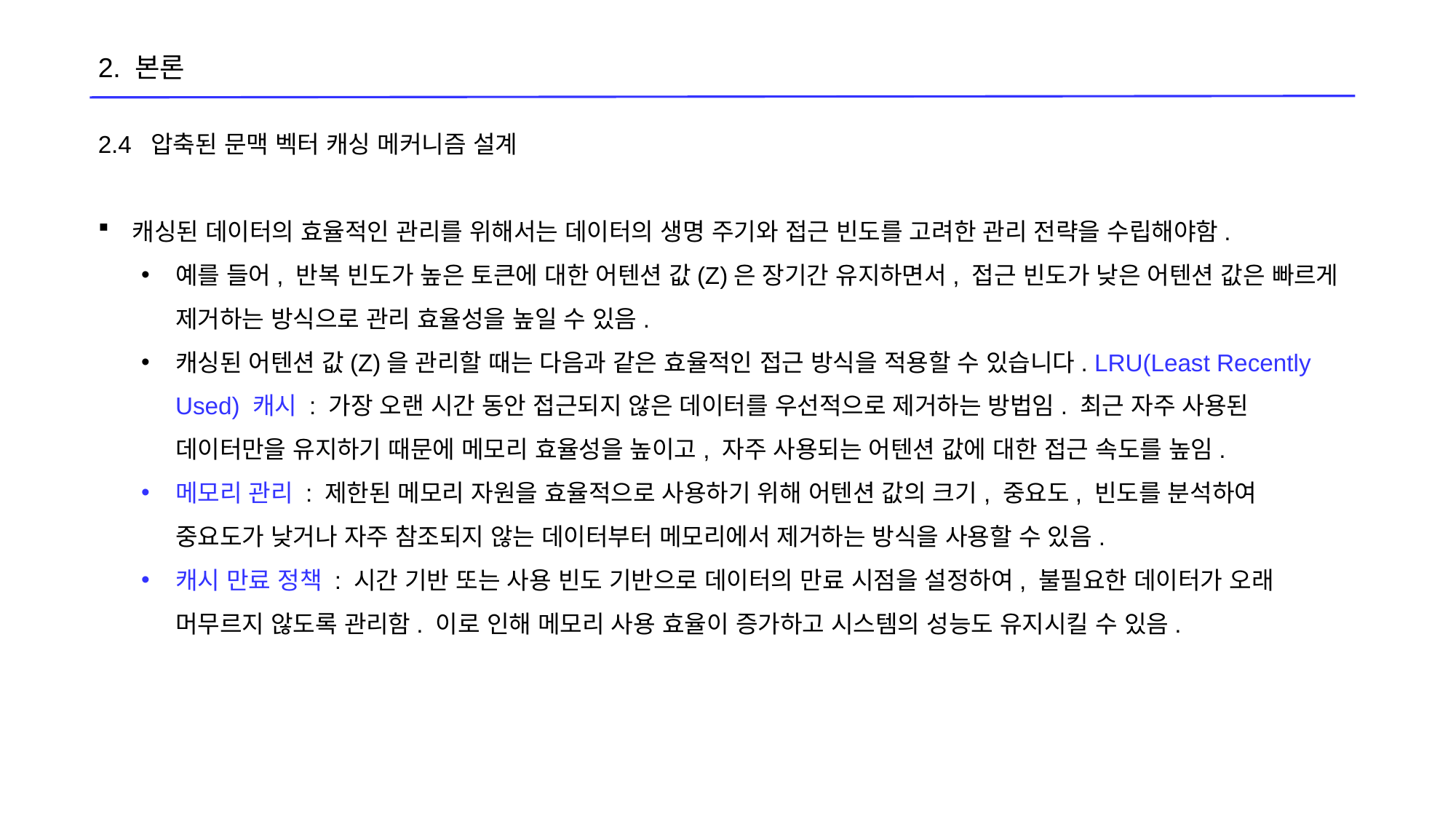

2. 본론
2.4  압축된 문맥 벡터 캐싱 메커니즘 설계

캐싱된 데이터의 효율적인 관리를 위해서는 데이터의 생명 주기와 접근 빈도를 고려한 관리 전략을 수립해야함.
예를 들어, 반복 빈도가 높은 토큰에 대한 어텐션 값(Z)은 장기간 유지하면서, 접근 빈도가 낮은 어텐션 값은 빠르게 제거하는 방식으로 관리 효율성을 높일 수 있음.
캐싱된 어텐션 값(Z)을 관리할 때는 다음과 같은 효율적인 접근 방식을 적용할 수 있습니다. LRU(Least Recently Used) 캐시 : 가장 오랜 시간 동안 접근되지 않은 데이터를 우선적으로 제거하는 방법임. 최근 자주 사용된 데이터만을 유지하기 때문에 메모리 효율성을 높이고, 자주 사용되는 어텐션 값에 대한 접근 속도를 높임.
메모리 관리 : 제한된 메모리 자원을 효율적으로 사용하기 위해 어텐션 값의 크기, 중요도, 빈도를 분석하여 중요도가 낮거나 자주 참조되지 않는 데이터부터 메모리에서 제거하는 방식을 사용할 수 있음.
캐시 만료 정책 : 시간 기반 또는 사용 빈도 기반으로 데이터의 만료 시점을 설정하여, 불필요한 데이터가 오래 머무르지 않도록 관리함. 이로 인해 메모리 사용 효율이 증가하고 시스템의 성능도 유지시킬 수 있음.